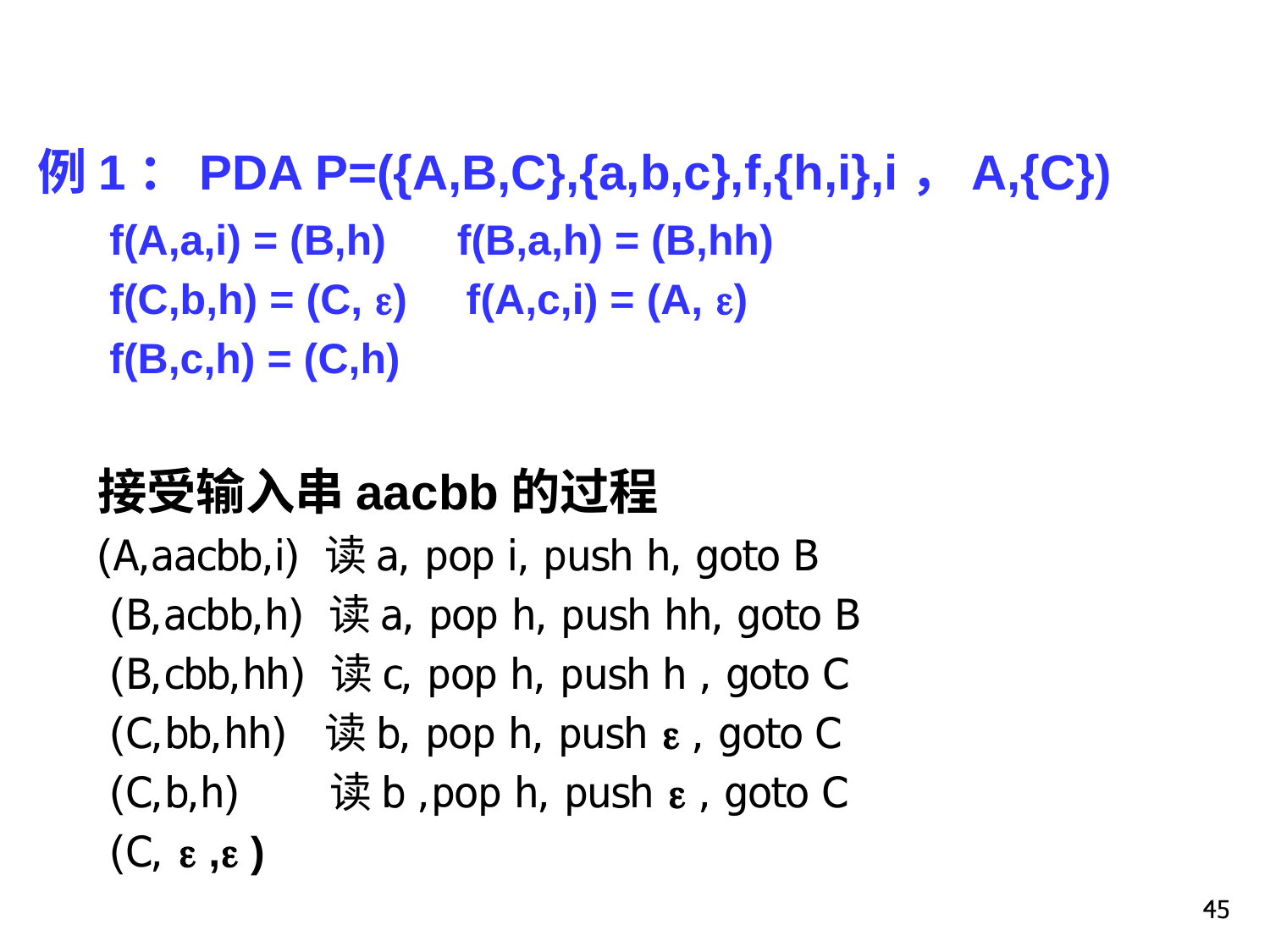

# 例1：PDA P=({A,B,C},{a,b,c},f,{h,i},i，A,{C})
 f(A,a,i) = (B,h)      f(B,a,h) = (B,hh)
 f(C,b,h) = (C, ε)     f(A,c,i) = (A, ε)
 f(B,c,h) = (C,h)

接受输入串aacbb的过程
(A,aacbb,i) 读a, pop i, push h, goto B
 (B,acbb,h) 读a, pop h, push hh, goto B
 (B,cbb,hh) 读c, pop h, push h , goto C
 (C,bb,hh)  读b, pop h, push ε , goto C
 (C,b,h)      读b ,pop h, push ε , goto C
 (C, ε ,ε )

45